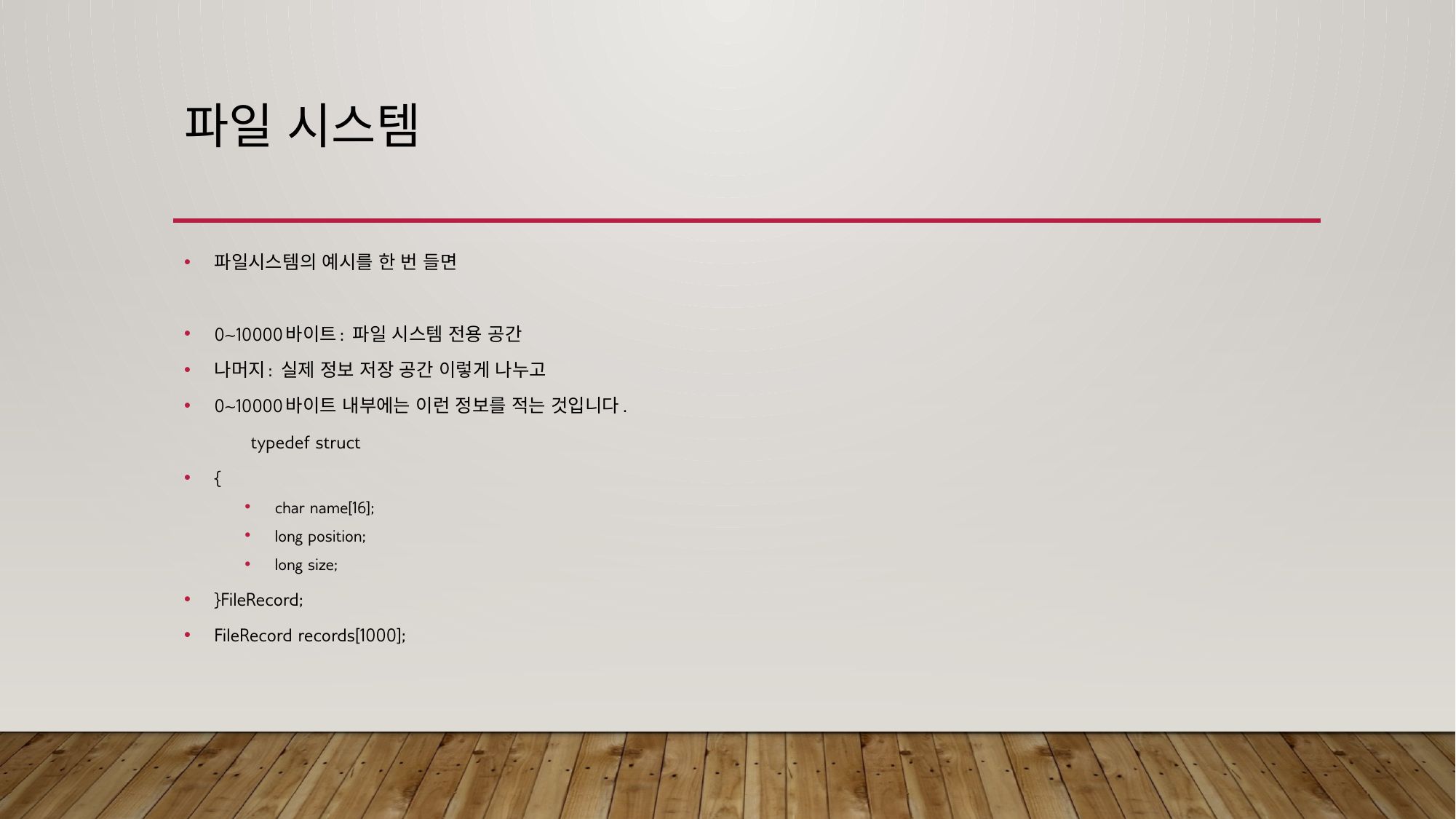

# 파일 시스템
파일시스템의 예시를 한 번 들면

0~10000바이트: 파일 시스템 전용 공간
나머지: 실제 정보 저장 공간 이렇게 나누고
0~10000바이트 내부에는 이런 정보를 적는 것입니다.
	typedef struct
{
char name[16];
long position;
long size;
}FileRecord;
FileRecord records[1000];